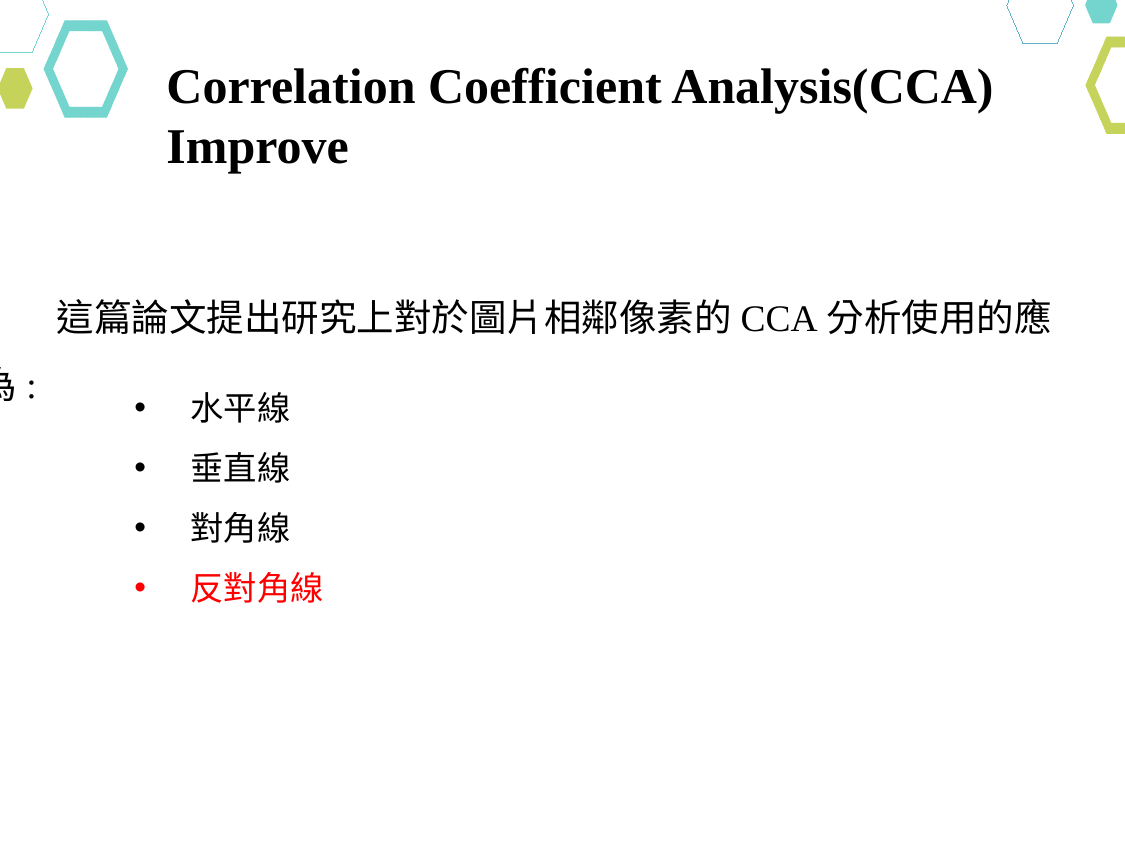

Correlation Coefficient Analysis(CCA) Improve
        這篇論文提出研究上對於圖片相鄰像素的CCA分析使用的應為:
水平線
垂直線
對角線
反對角線